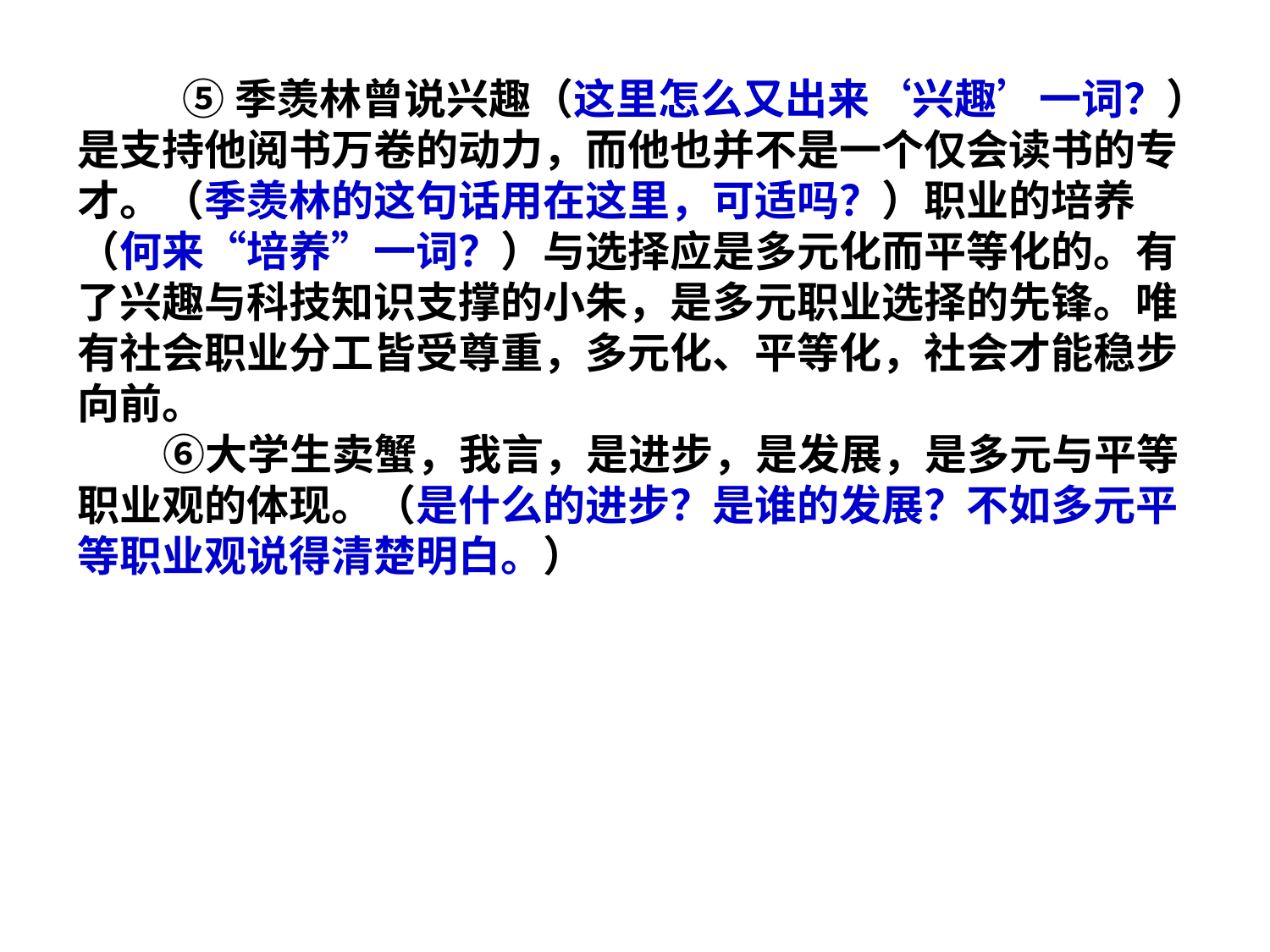

⑤季羡林曾说兴趣（这里怎么又出来‘兴趣’一词？）是支持他阅书万卷的动力，而他也并不是一个仅会读书的专才。（季羡林的这句话用在这里，可适吗？）职业的培养（何来“培养”一词？）与选择应是多元化而平等化的。有了兴趣与科技知识支撑的小朱，是多元职业选择的先锋。唯有社会职业分工皆受尊重，多元化、平等化，社会才能稳步向前。
         ⑥大学生卖蟹，我言，是进步，是发展，是多元与平等职业观的体现。（是什么的进步？是谁的发展？不如多元平等职业观说得清楚明白。）